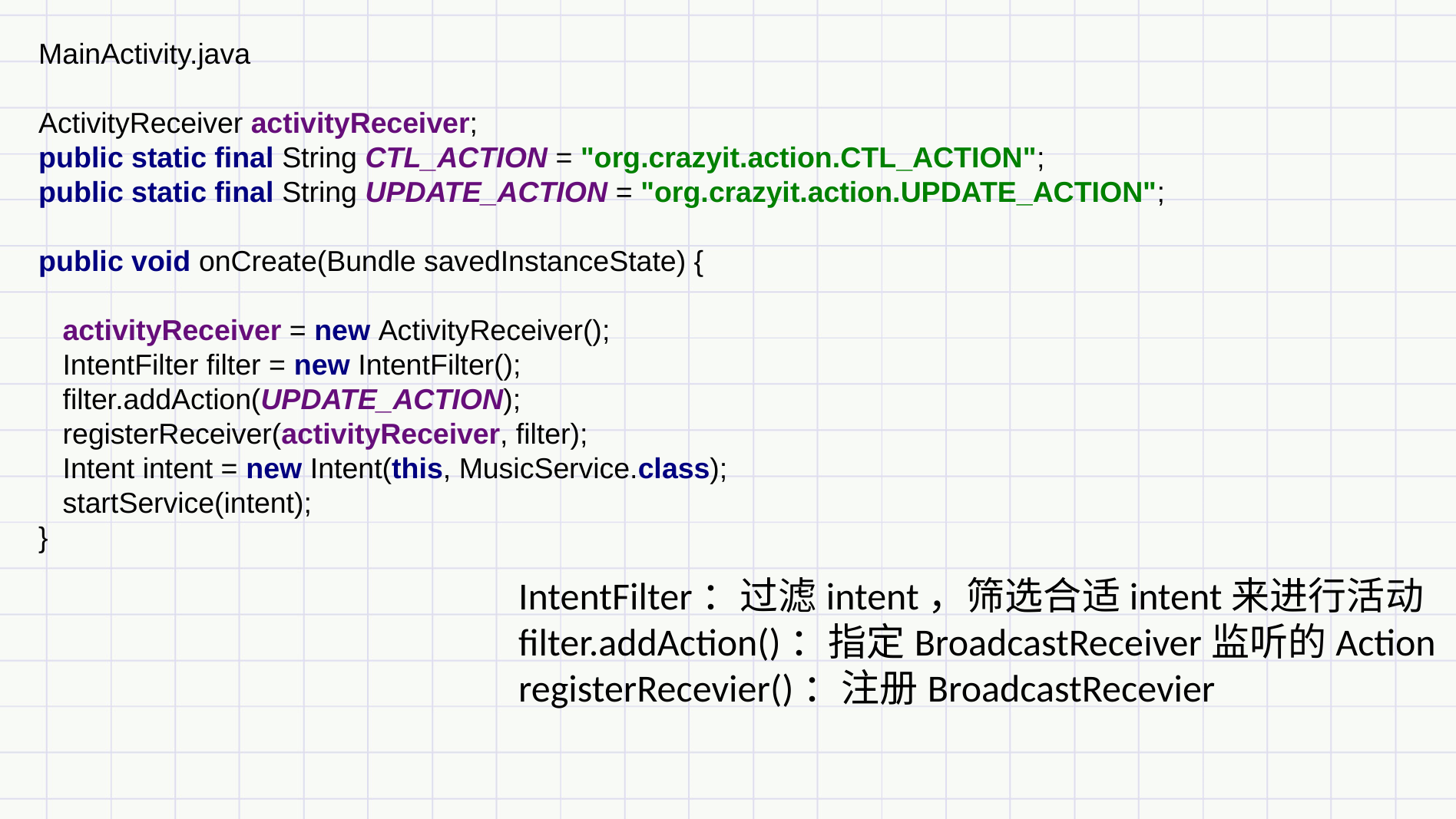

MainActivity.java

ActivityReceiver activityReceiver;
public static final String CTL_ACTION = "org.crazyit.action.CTL_ACTION";
public static final String UPDATE_ACTION = "org.crazyit.action.UPDATE_ACTION";

public void onCreate(Bundle savedInstanceState) {
   activityReceiver = new ActivityReceiver();
   IntentFilter filter = new IntentFilter();
   filter.addAction(UPDATE_ACTION);
   registerReceiver(activityReceiver, filter);
   Intent intent = new Intent(this, MusicService.class);
   startService(intent);
}
IntentFilter：过滤intent，筛选合适intent来进行活动
filter.addAction()：指定BroadcastReceiver监听的Action
registerRecevier()：注册BroadcastRecevier